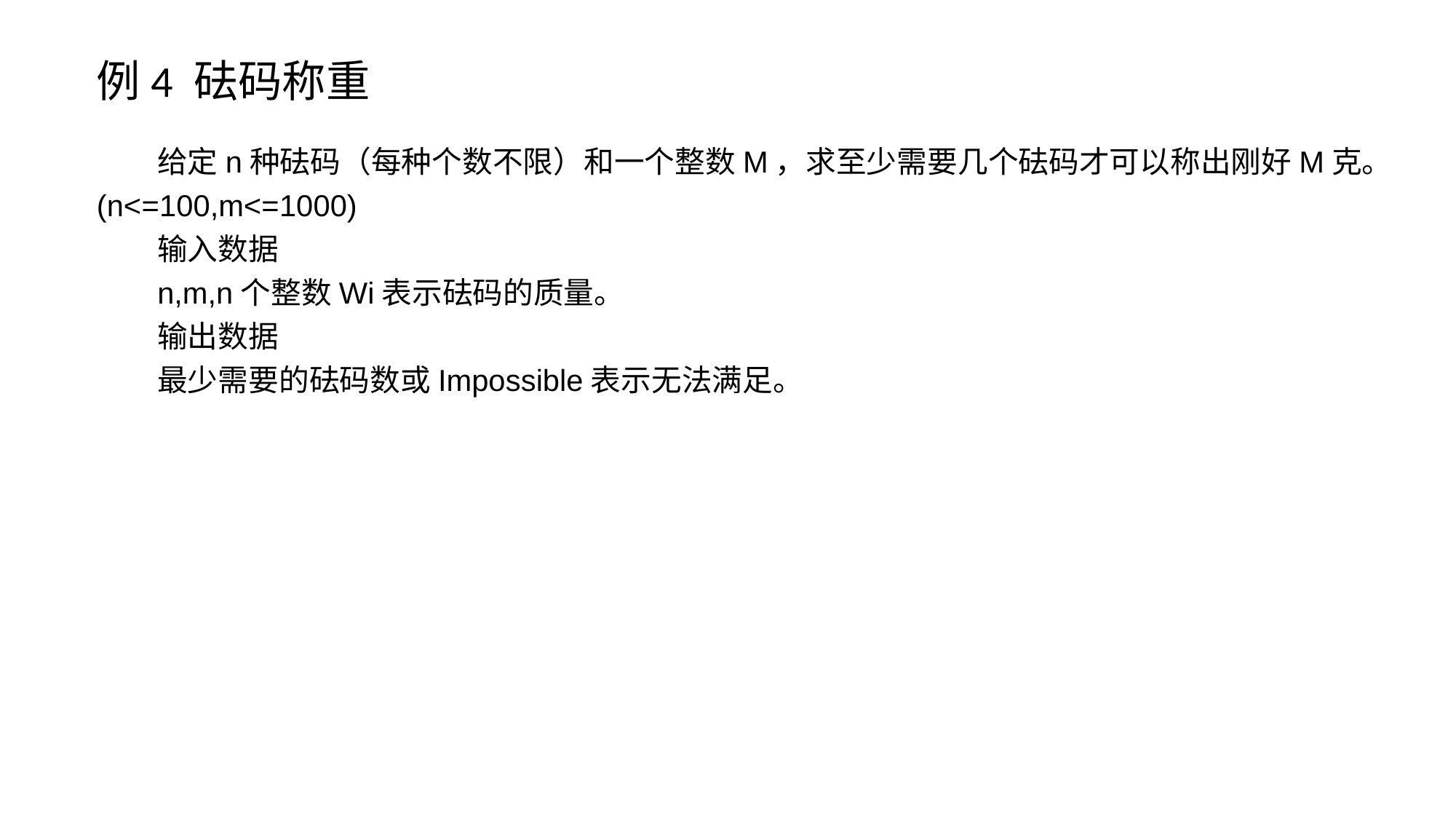

例4 砝码称重

给定n种砝码（每种个数不限）和一个整数M，求至少需要几个砝码才可以称出刚好M克。(n<=100,m<=1000)
输入数据
n,m,n个整数Wi表示砝码的质量。
输出数据
最少需要的砝码数或Impossible表示无法满足。